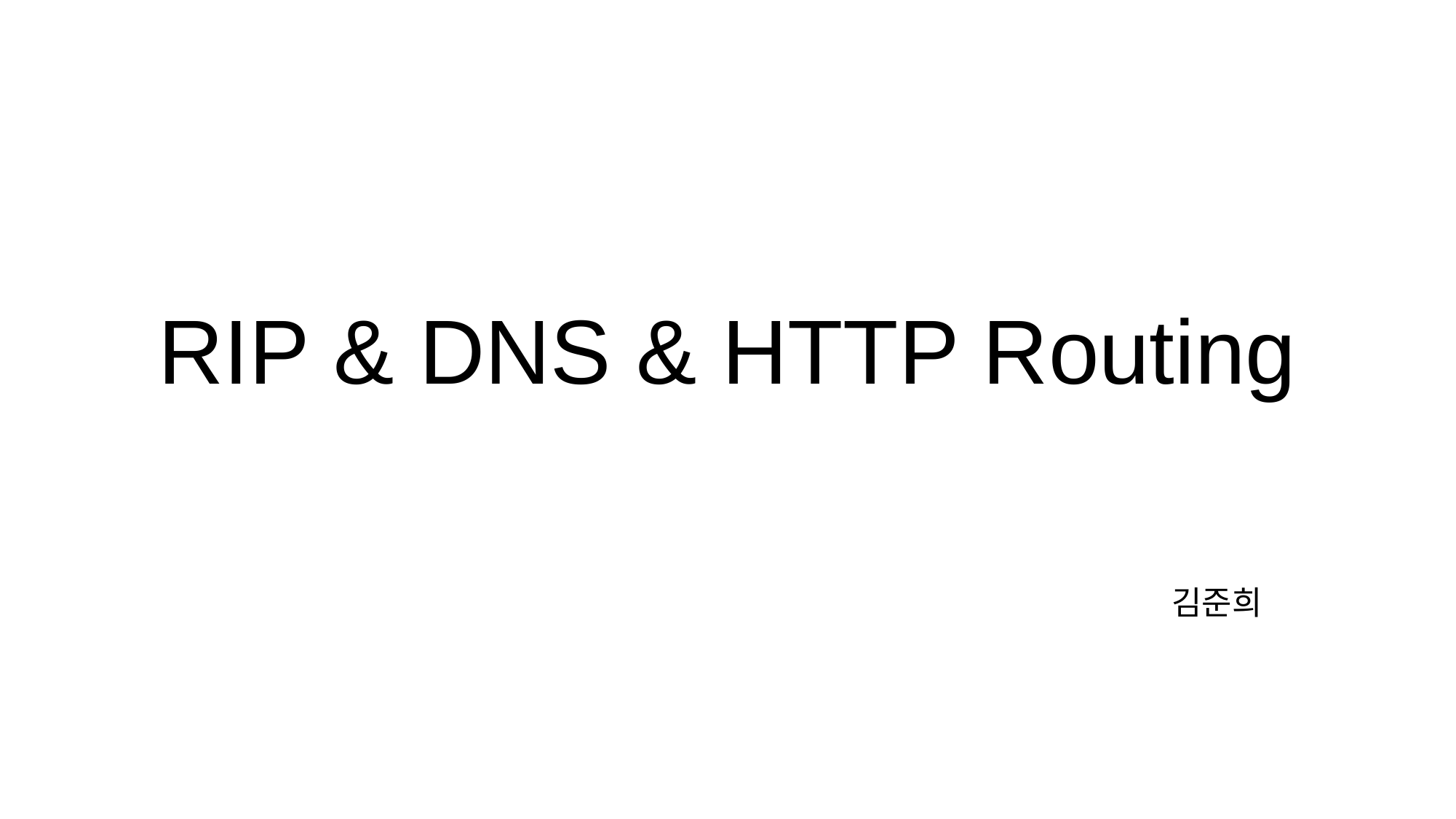

# RIP & DNS & HTTP Routing

김준희